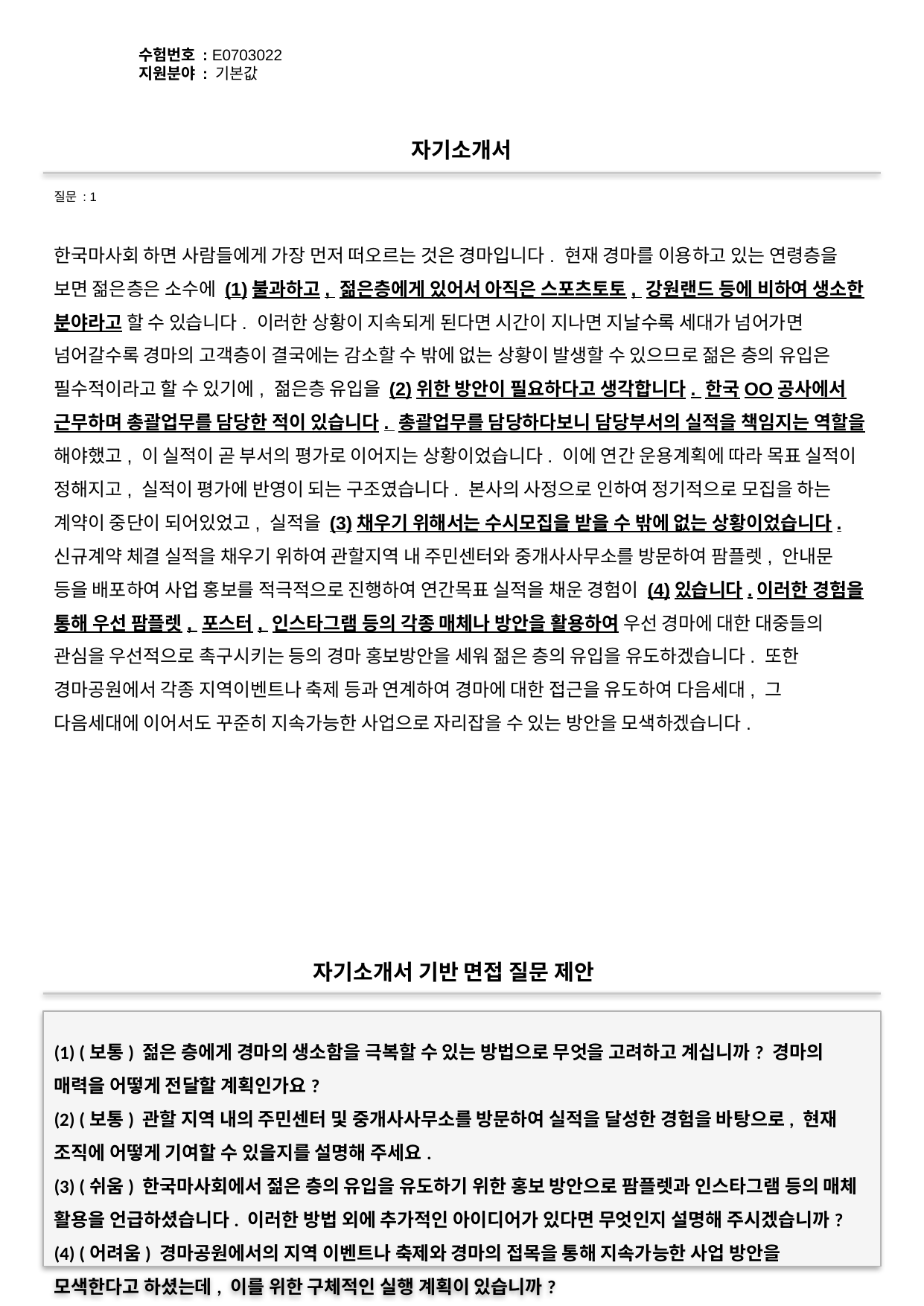

수험번호 : E0703022
지원분야 : 기본값
#

자기소개서

질문 : 1

한국마사회 하면 사람들에게 가장 먼저 떠오르는 것은 경마입니다. 현재 경마를 이용하고 있는 연령층을 보면 젊은층은 소수에 (1)불과하고, 젊은층에게 있어서 아직은 스포츠토토, 강원랜드 등에 비하여 생소한 분야라고 할 수 있습니다. 이러한 상황이 지속되게 된다면 시간이 지나면 지날수록 세대가 넘어가면 넘어갈수록 경마의 고객층이 결국에는 감소할 수 밖에 없는 상황이 발생할 수 있으므로 젊은 층의 유입은 필수적이라고 할 수 있기에, 젊은층 유입을 (2)위한 방안이 필요하다고 생각합니다. 한국OO공사에서 근무하며 총괄업무를 담당한 적이 있습니다. 총괄업무를 담당하다보니 담당부서의 실적을 책임지는 역할을 해야했고, 이 실적이 곧 부서의 평가로 이어지는 상황이었습니다. 이에 연간 운용계획에 따라 목표 실적이 정해지고, 실적이 평가에 반영이 되는 구조였습니다. 본사의 사정으로 인하여 정기적으로 모집을 하는 계약이 중단이 되어있었고, 실적을 (3)채우기 위해서는 수시모집을 받을 수 밖에 없는 상황이었습니다. 신규계약 체결 실적을 채우기 위하여 관할지역 내 주민센터와 중개사사무소를 방문하여 팜플렛, 안내문 등을 배포하여 사업 홍보를 적극적으로 진행하여 연간목표 실적을 채운 경험이 (4)있습니다.이러한 경험을 통해 우선 팜플렛, 포스터, 인스타그램 등의 각종 매체나 방안을 활용하여 우선 경마에 대한 대중들의 관심을 우선적으로 촉구시키는 등의 경마 홍보방안을 세워 젊은 층의 유입을 유도하겠습니다. 또한 경마공원에서 각종 지역이벤트나 축제 등과 연계하여 경마에 대한 접근을 유도하여 다음세대, 그 다음세대에 이어서도 꾸준히 지속가능한 사업으로 자리잡을 수 있는 방안을 모색하겠습니다.

자기소개서 기반 면접 질문 제안

(1) (보통) 젊은 층에게 경마의 생소함을 극복할 수 있는 방법으로 무엇을 고려하고 계십니까? 경마의 매력을 어떻게 전달할 계획인가요?
(2) (보통) 관할 지역 내의 주민센터 및 중개사사무소를 방문하여 실적을 달성한 경험을 바탕으로, 현재 조직에 어떻게 기여할 수 있을지를 설명해 주세요.
(3) (쉬움) 한국마사회에서 젊은 층의 유입을 유도하기 위한 홍보 방안으로 팜플렛과 인스타그램 등의 매체 활용을 언급하셨습니다. 이러한 방법 외에 추가적인 아이디어가 있다면 무엇인지 설명해 주시겠습니까?
(4) (어려움) 경마공원에서의 지역 이벤트나 축제와 경마의 접목을 통해 지속가능한 사업 방안을 모색한다고 하셨는데, 이를 위한 구체적인 실행 계획이 있습니까?